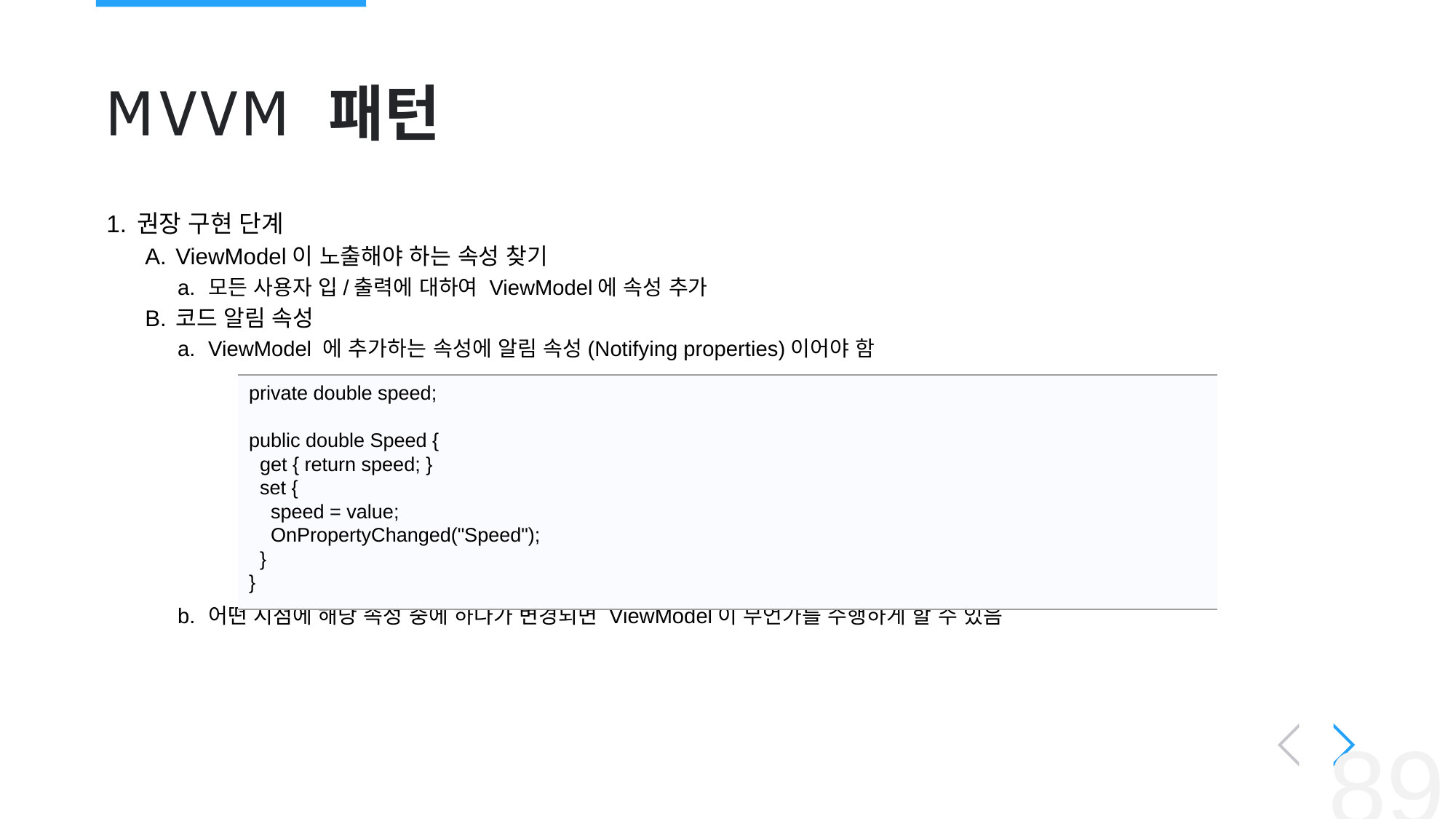

# MVVM 패턴
권장 구현 단계
ViewModel이 노출해야 하는 속성 찾기
모든 사용자 입/출력에 대하여 ViewModel에 속성 추가
코드 알림 속성
ViewModel 에 추가하는 속성에 알림 속성(Notifying properties)이어야 함

어떤 시점에 해당 속성 중에 하나가 변경되면 ViewModel이 무언가를 수행하게 할 수 있음

private double speed;

public double Speed {
  get { return speed; }
  set {
    speed = value;
    OnPropertyChanged("Speed");
  }
}
89